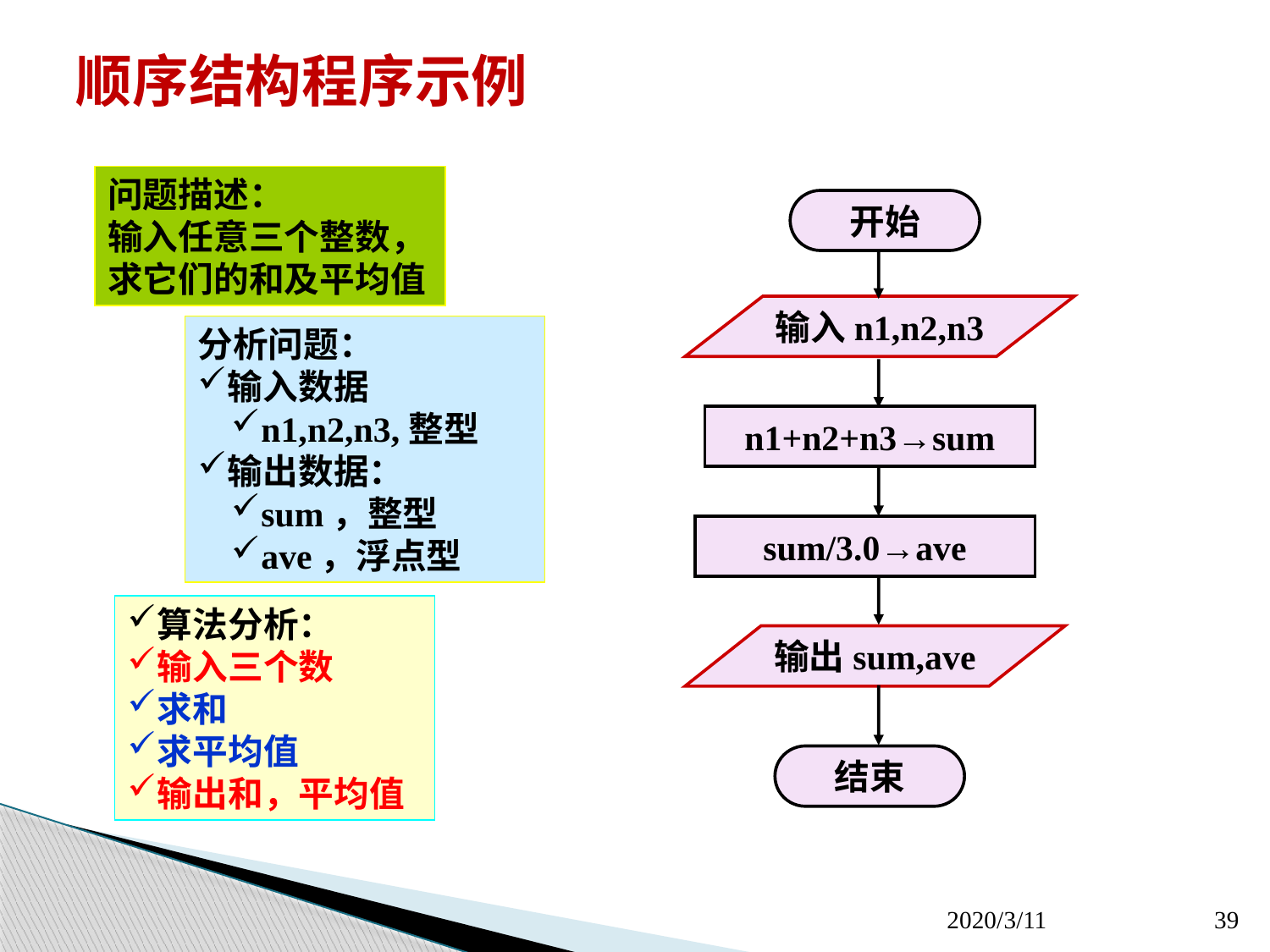

# 顺序结构程序示例
问题描述：
输入任意三个整数，求它们的和及平均值
开始

输入n1,n2,n3
分析问题：
输入数据
n1,n2,n3,整型
输出数据：
sum，整型
ave，浮点型

n1+n2+n3→sum

sum/3.0→ave

算法分析：
输入三个数
求和
求平均值
输出和，平均值
输出sum,ave

结束
2020/3/11
39